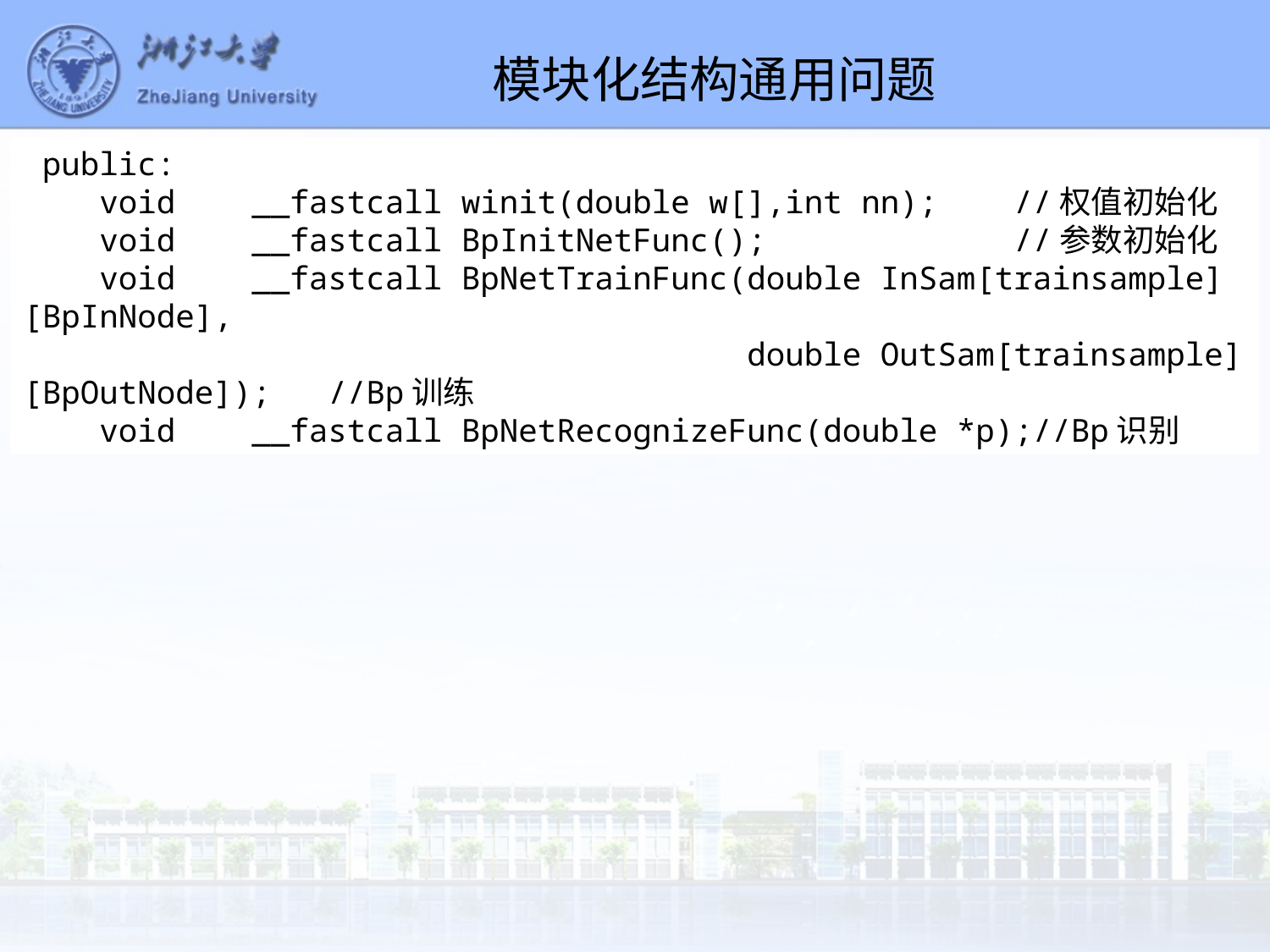

模块化结构通用问题
 public:
    void    __fastcall winit(double w[],int nn);    //权值初始化
    void    __fastcall BpInitNetFunc();             //参数初始化
    void    __fastcall BpNetTrainFunc(double InSam[trainsample][BpInNode],
                                      double OutSam[trainsample][BpOutNode]);   //Bp训练
    void    __fastcall BpNetRecognizeFunc(double *p);//Bp识别